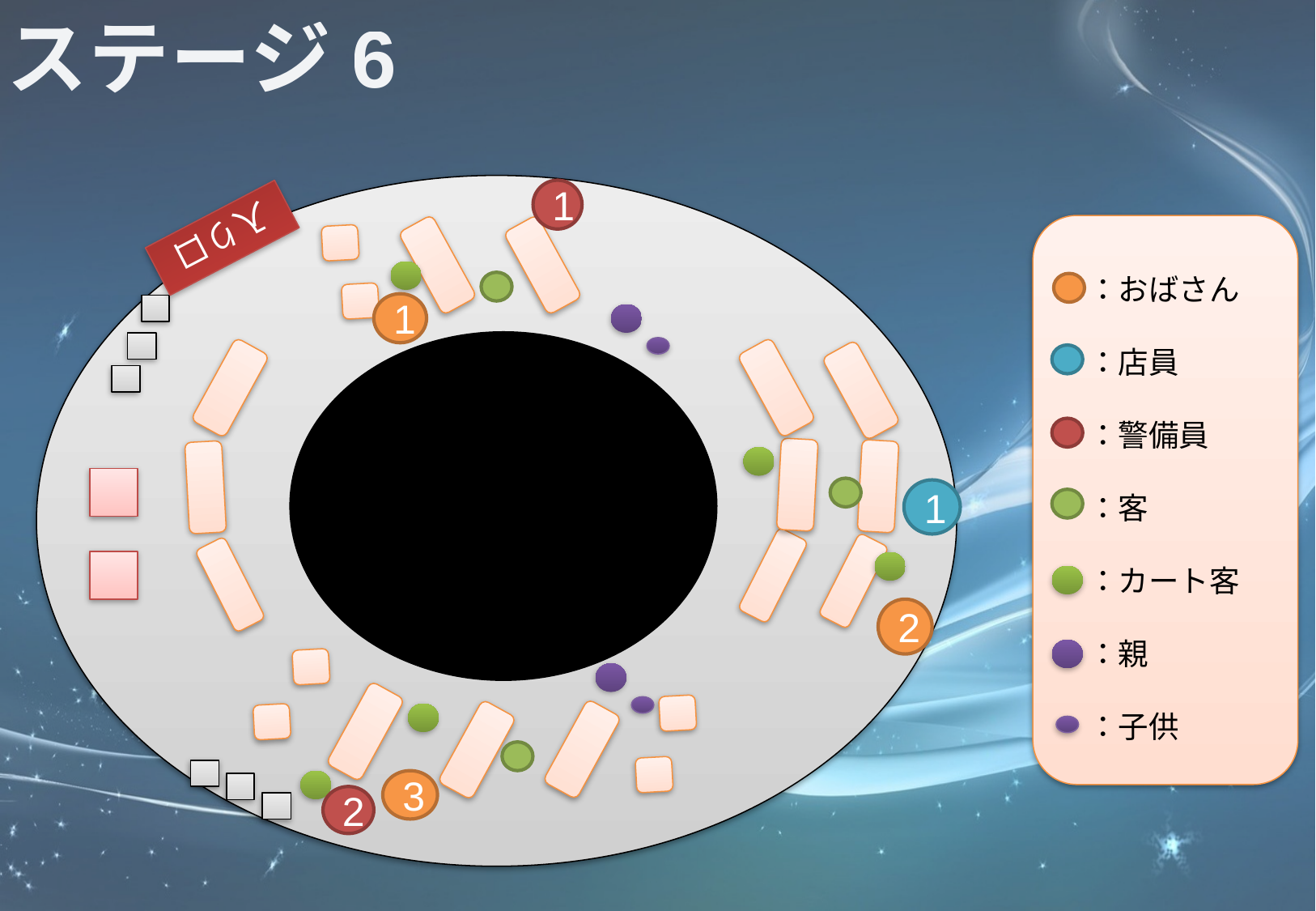

ステージ6

入り口
1

1

1

2

3

　：おばさん

　：店員

　：警備員

　：客

　：カート客

　：親

　：子供

2